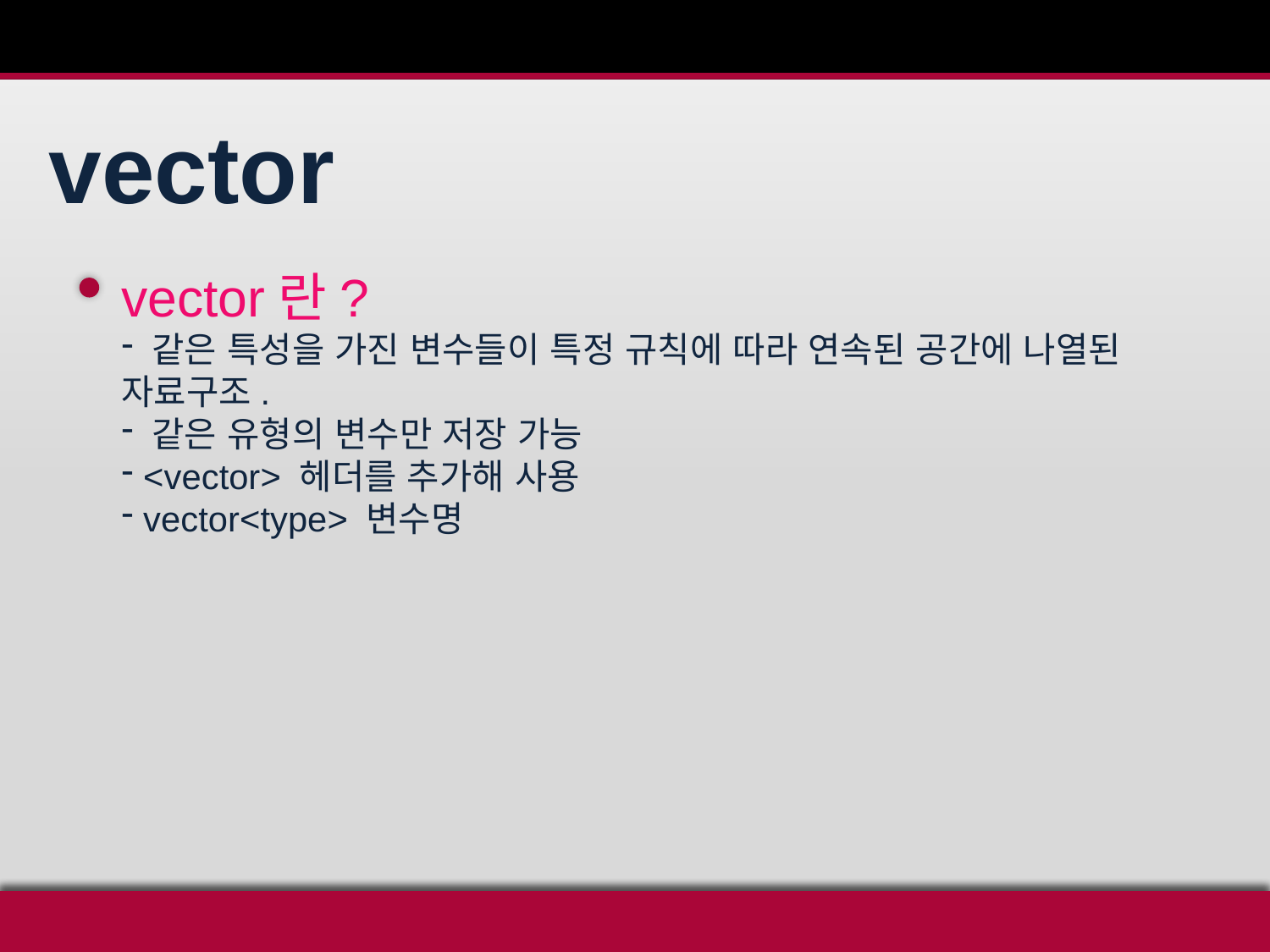

vector
vector란?
 같은 특성을 가진 변수들이 특정 규칙에 따라 연속된 공간에 나열된 자료구조.
 같은 유형의 변수만 저장 가능
 <vector> 헤더를 추가해 사용
 vector<type> 변수명